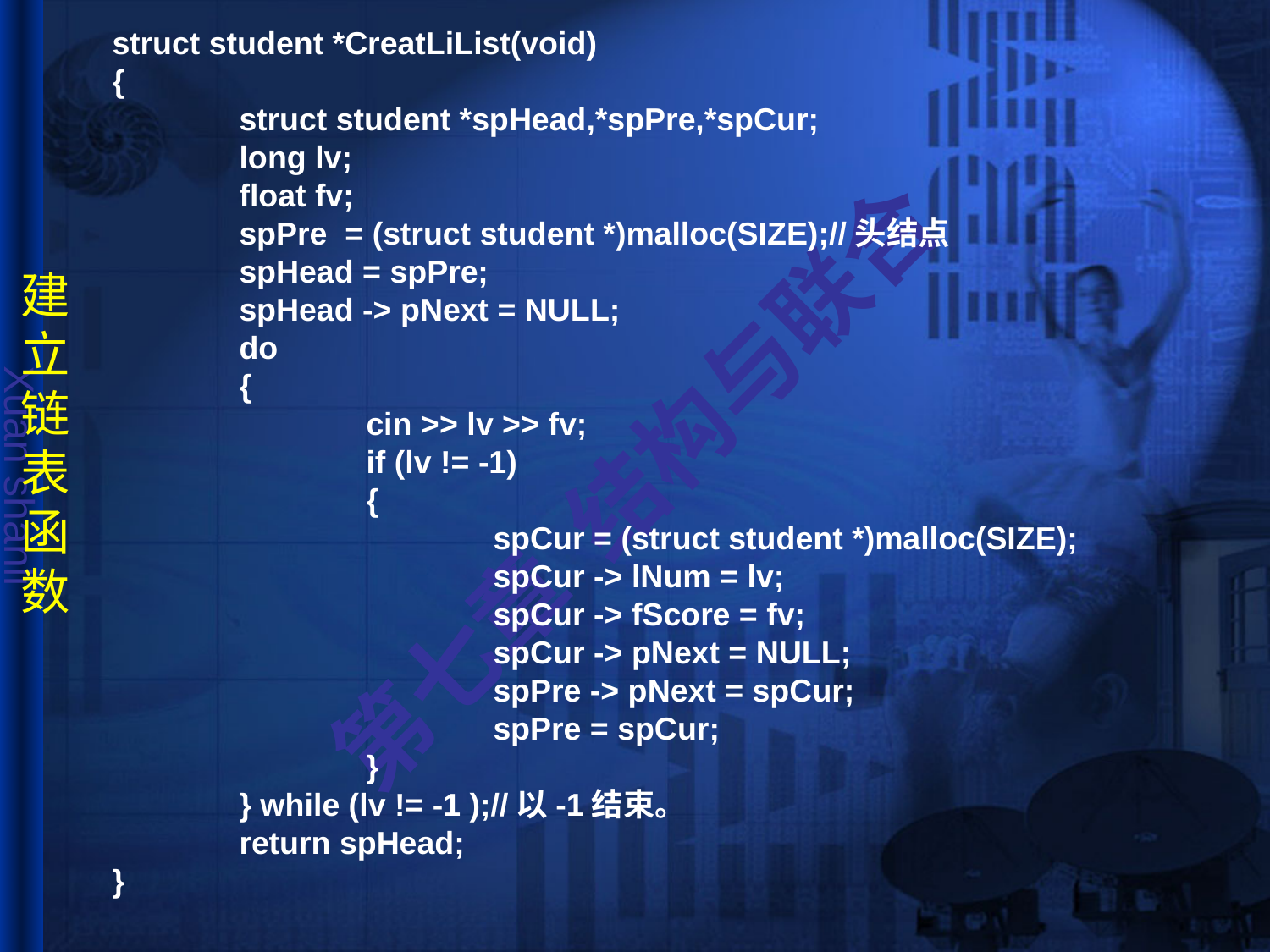

struct student *CreatLiList(void)
{
	struct student *spHead,*spPre,*spCur;
	long lv;
	float fv;
	spPre  = (struct student *)malloc(SIZE);//头结点
	spHead = spPre;
	spHead -> pNext = NULL;
	do
	{
		cin >> lv >> fv;
		if (lv != -1)
		{
			spCur = (struct student *)malloc(SIZE);
			spCur -> lNum = lv;
			spCur -> fScore = fv;
			spCur -> pNext = NULL;
			spPre -> pNext = spCur;
			spPre = spCur;
		}
	} while (lv != -1 );//以-1结束。
	return spHead;
}
# 建立链表函数